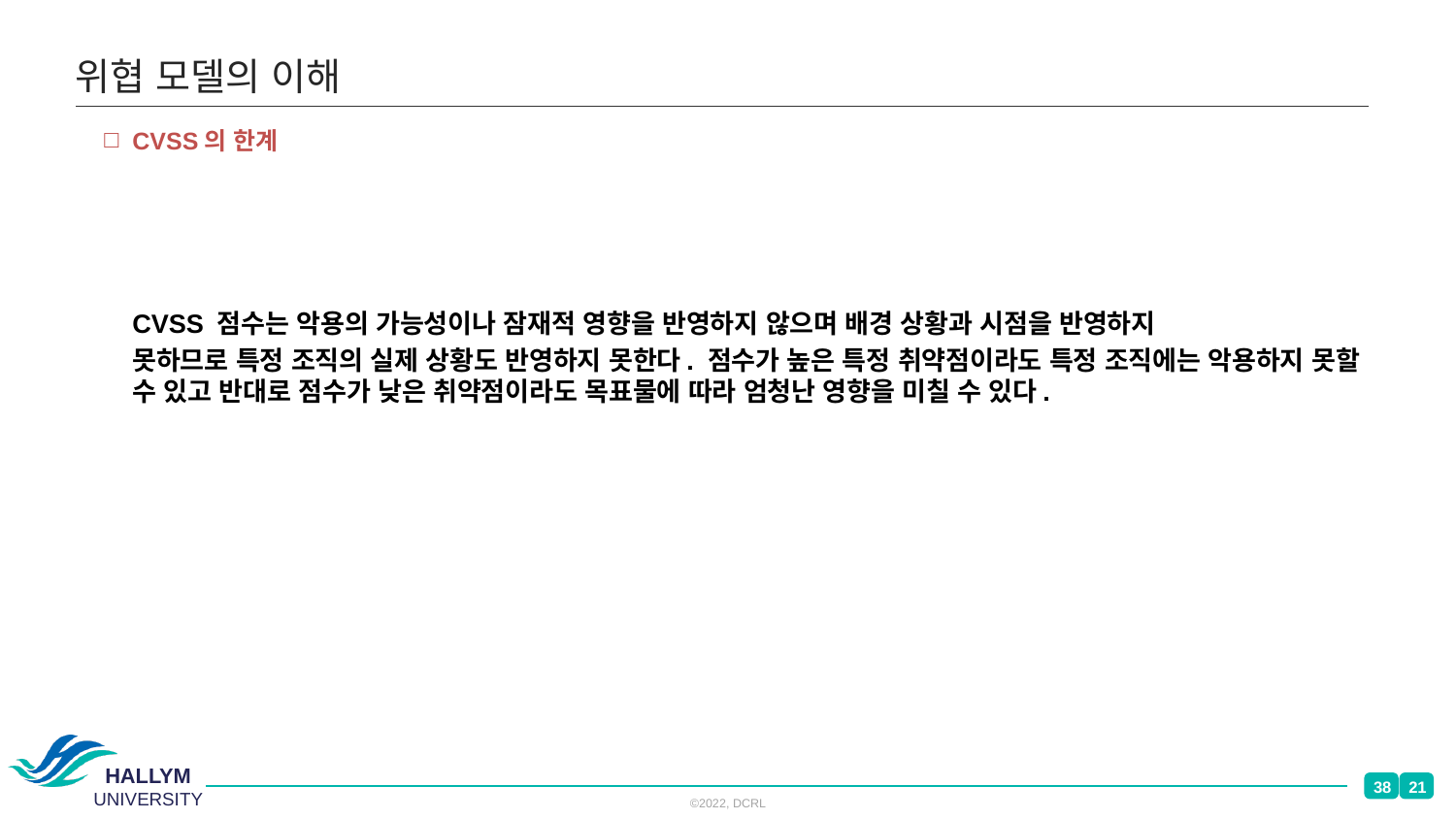

# 위협 모델의 이해
CVSS의 한계

CVSS 점수는 악용의 가능성이나 잠재적 영향을 반영하지 않으며 배경 상황과 시점을 반영하지
못하므로 특정 조직의 실제 상황도 반영하지 못한다. 점수가 높은 특정 취약점이라도 특정 조직에는 악용하지 못할 수 있고 반대로 점수가 낮은 취약점이라도 목표물에 따라 엄청난 영향을 미칠 수 있다.